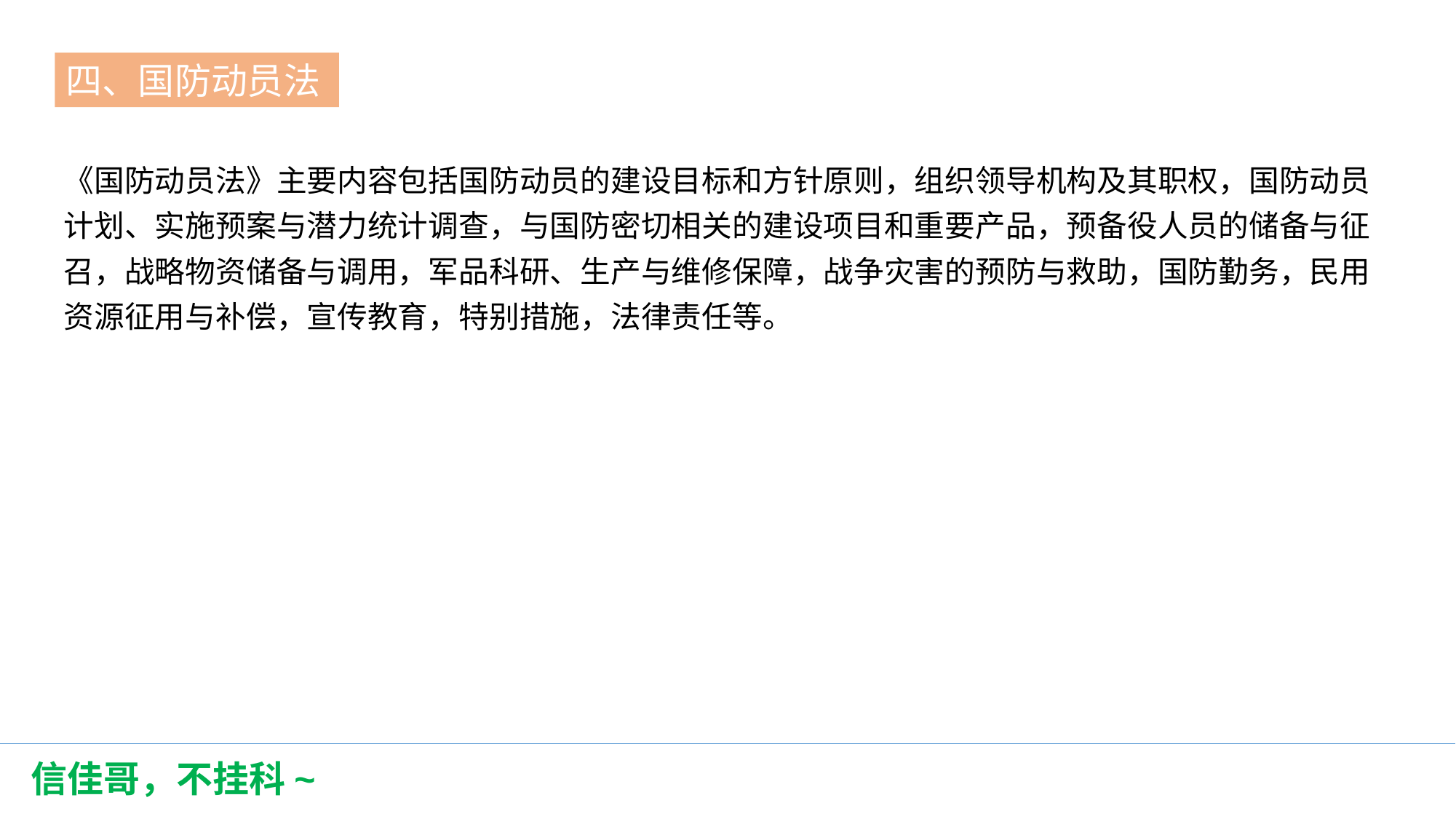

四、国防动员法
第一节
《国防动员法》主要内容包括国防动员的建设目标和方针原则，组织领导机构及其职权，国防动员计划、实施预案与潜力统计调查，与国防密切相关的建设项目和重要产品，预备役人员的储备与征召，战略物资储备与调用，军品科研、生产与维修保障，战争灾害的预防与救助，国防勤务，民用资源征用与补偿，宣传教育，特别措施，法律责任等。